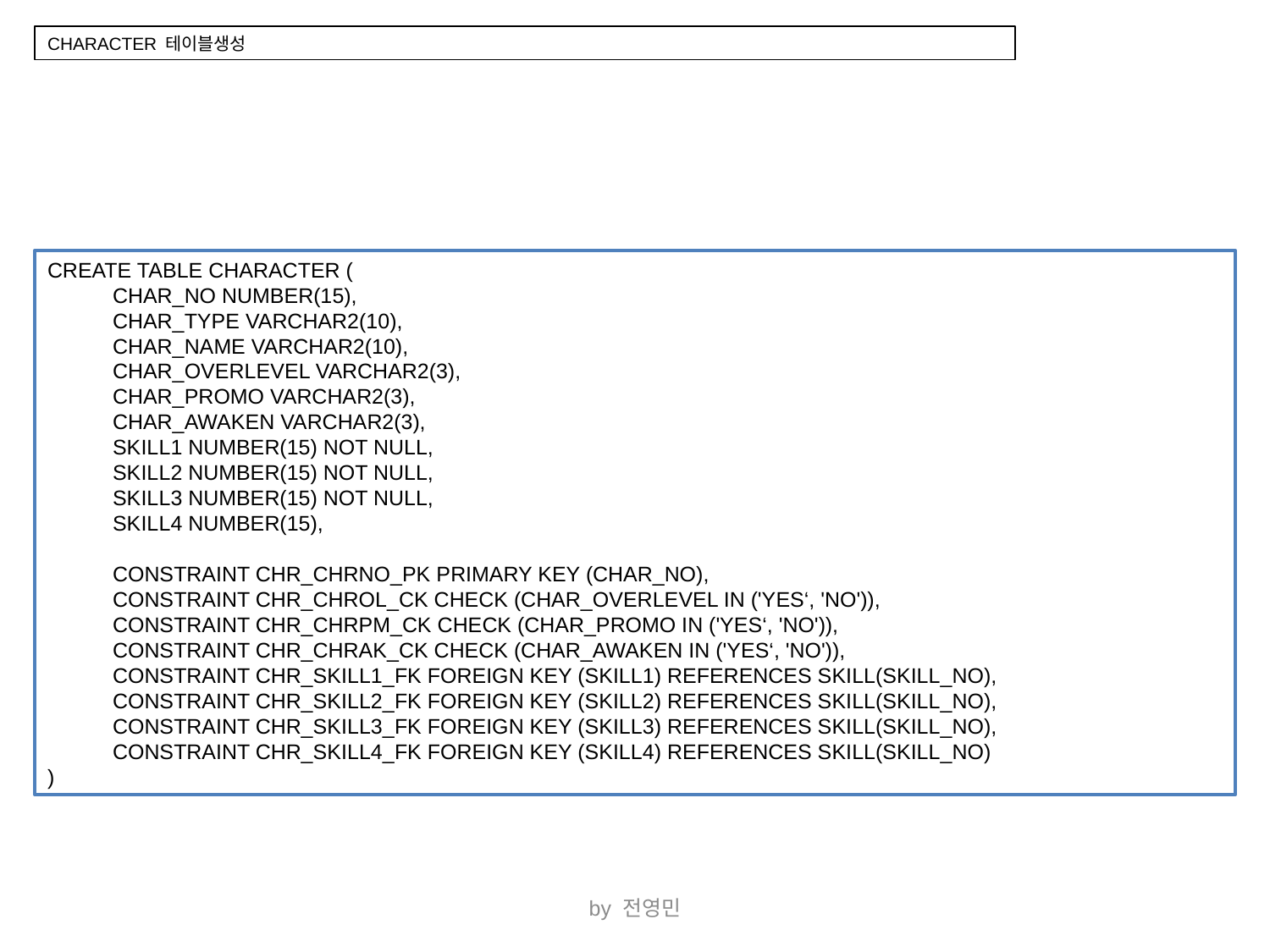

CHARACTER 테이블생성
CREATE TABLE CHARACTER (
           CHAR_NO NUMBER(15),
           CHAR_TYPE VARCHAR2(10),
           CHAR_NAME VARCHAR2(10),
           CHAR_OVERLEVEL VARCHAR2(3),
           CHAR_PROMO VARCHAR2(3),
           CHAR_AWAKEN VARCHAR2(3),
           SKILL1 NUMBER(15) NOT NULL,
           SKILL2 NUMBER(15) NOT NULL,
           SKILL3 NUMBER(15) NOT NULL,
           SKILL4 NUMBER(15),

           CONSTRAINT CHR_CHRNO_PK PRIMARY KEY (CHAR_NO),
           CONSTRAINT CHR_CHROL_CK CHECK (CHAR_OVERLEVEL IN ('YES‘, 'NO')),
           CONSTRAINT CHR_CHRPM_CK CHECK (CHAR_PROMO IN ('YES‘, 'NO')),
           CONSTRAINT CHR_CHRAK_CK CHECK (CHAR_AWAKEN IN ('YES‘, 'NO')),
           CONSTRAINT CHR_SKILL1_FK FOREIGN KEY (SKILL1) REFERENCES SKILL(SKILL_NO),
           CONSTRAINT CHR_SKILL2_FK FOREIGN KEY (SKILL2) REFERENCES SKILL(SKILL_NO),
           CONSTRAINT CHR_SKILL3_FK FOREIGN KEY (SKILL3) REFERENCES SKILL(SKILL_NO),
           CONSTRAINT CHR_SKILL4_FK FOREIGN KEY (SKILL4) REFERENCES SKILL(SKILL_NO)
)
by 전영민